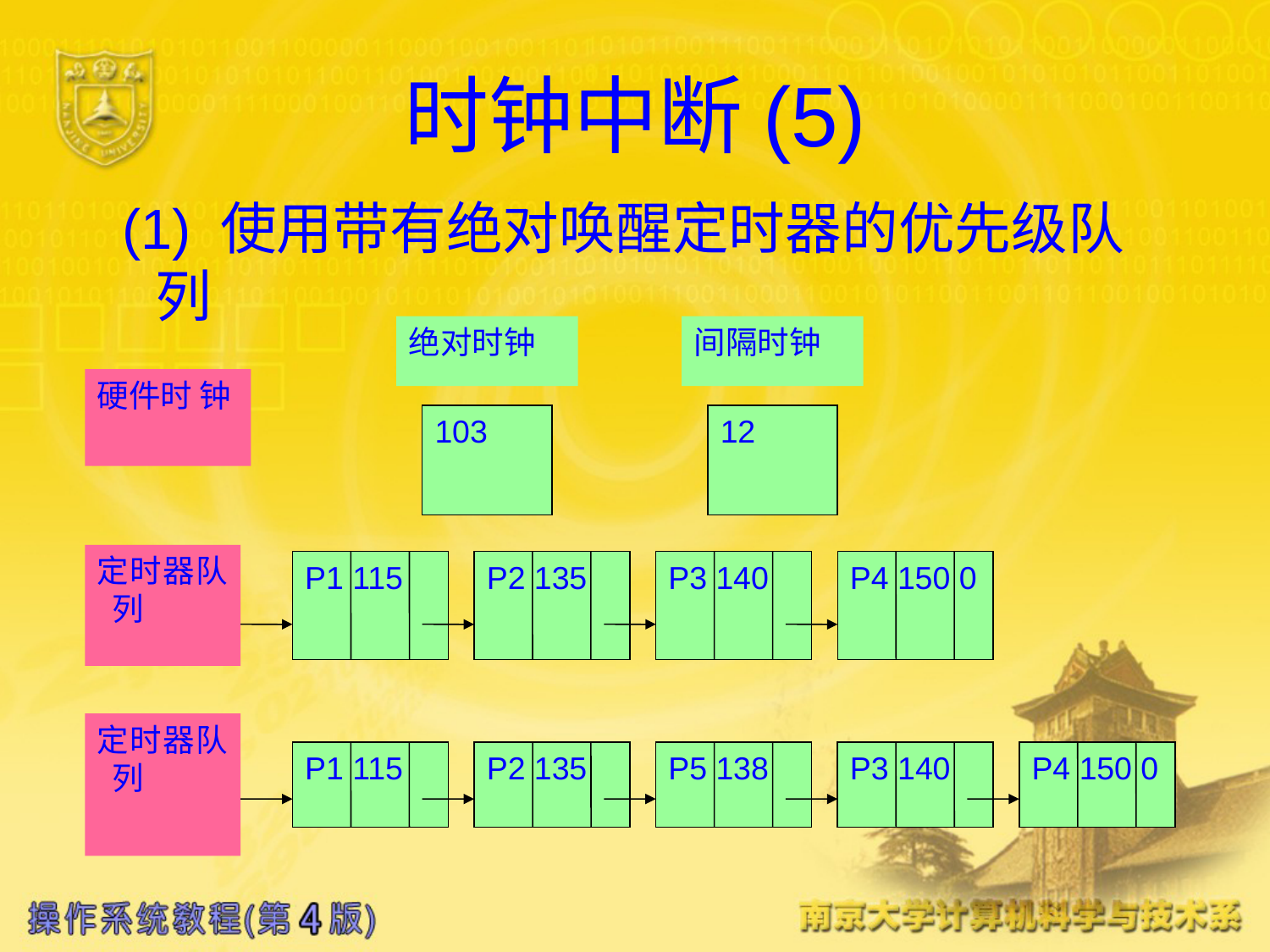

# 时钟中断(5)
 (1) 使用带有绝对唤醒定时器的优先级队列

绝对时钟
间隔时钟
硬件时 钟
103
12
定时器队   列
P1 115

P2 135

P3 140

P4 150 0

定时器队   列
P1 115

P2 135

P5 138

P3 140

P4 150 0